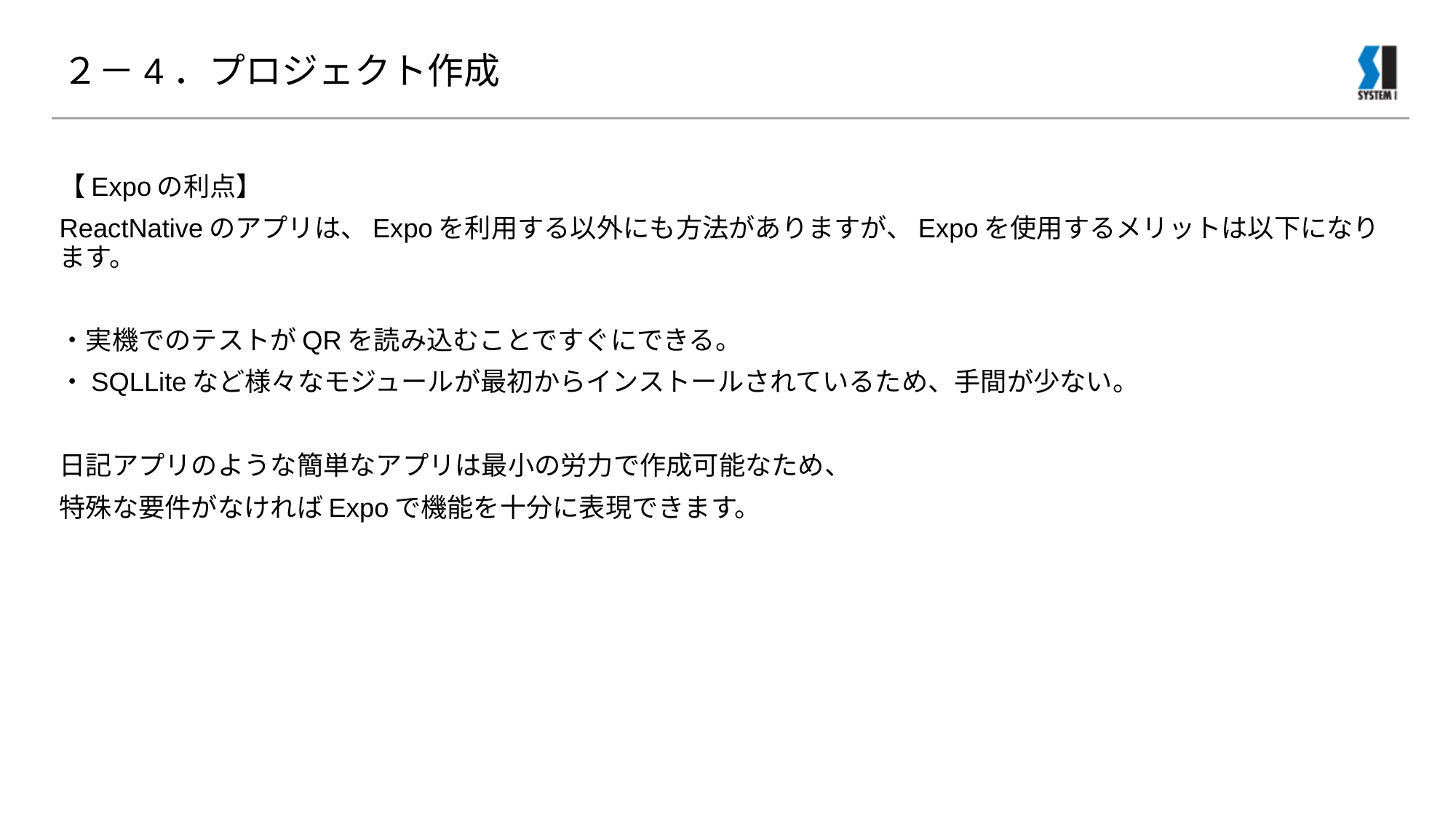

# ２－4．プロジェクト作成
【Expoの利点】
ReactNativeのアプリは、Expoを利用する以外にも方法がありますが、Expoを使用するメリットは以下になります。

・実機でのテストがQRを読み込むことですぐにできる。
・SQLLiteなど様々なモジュールが最初からインストールされているため、手間が少ない。

日記アプリのような簡単なアプリは最小の労力で作成可能なため、
特殊な要件がなければExpoで機能を十分に表現できます。